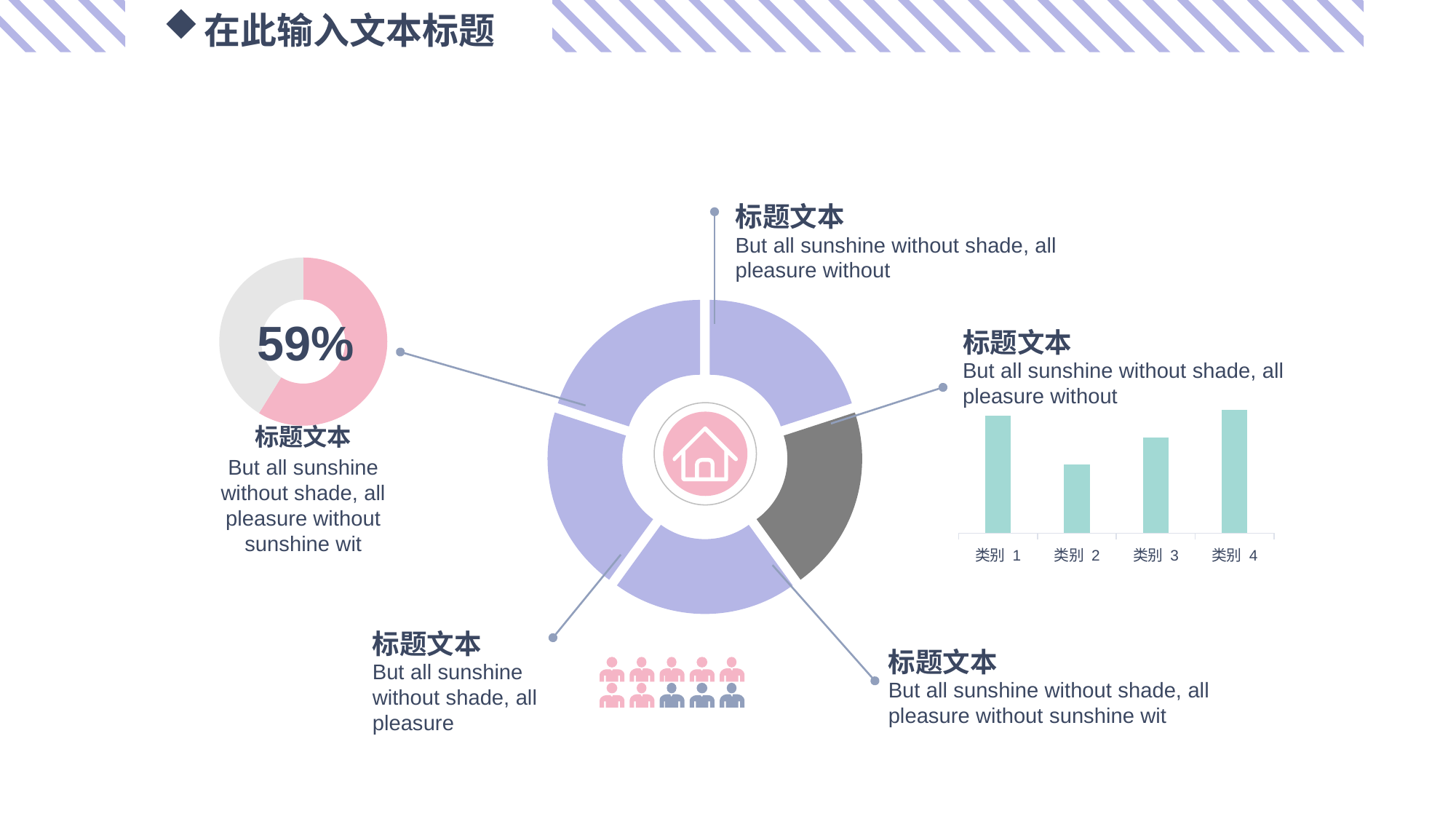

在此输入文本标题
标题文本
But all sunshine without shade, all pleasure without

### Chart

| Category | 销售额 |
|---|---|
| 第一季度 | 100.0 |
| 第二季度 | 70.0 |
59%
标题文本
But all sunshine without shade, all pleasure without sunshine wit

### Chart

| Category | 销售额 |
|---|---|
| 第一季度 | 1.0 |
| 第二季度 | 1.0 |
| 第三季度 | 1.0 |
| 第四季度 | 1.0 |
标题文本
But all sunshine without shade, all pleasure without

### Chart

| Category | 系列 1 |
|---|---|
| 类别 1 | 4.3 |
| 类别 2 | 2.5 |
| 类别 3 | 3.5 |
| 类别 4 | 4.5 |

标题文本
But all sunshine without shade, all pleasure

标题文本
But all sunshine without shade, all pleasure without sunshine wit